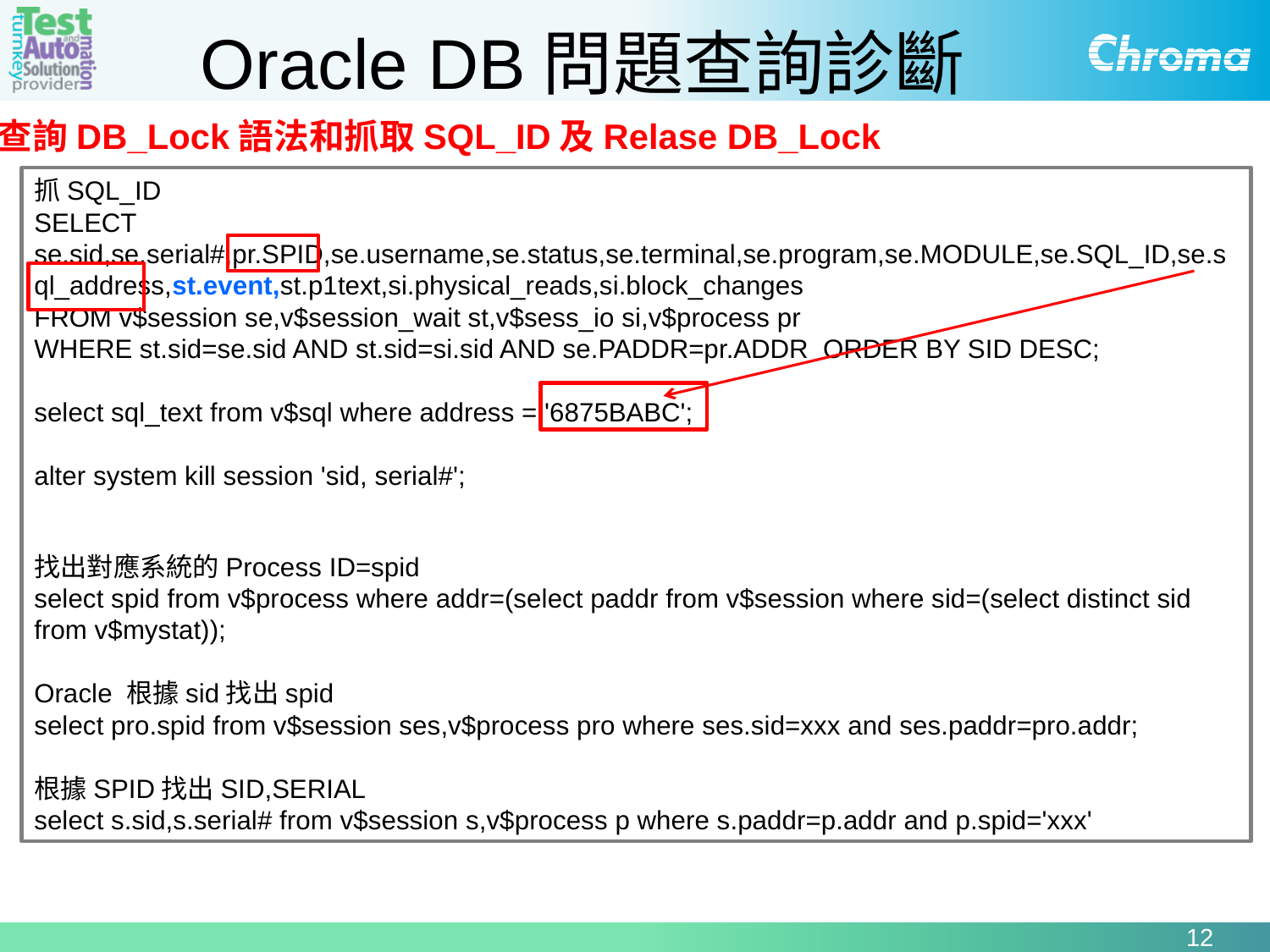

Oracle DB問題查詢診斷
 查詢DB_Lock語法和抓取SQL_ID及Relase DB_Lock
抓SQL_ID
SELECT se.sid,se.serial#,pr.SPID,se.username,se.status,se.terminal,se.program,se.MODULE,se.SQL_ID,se.sql_address,st.event,st.p1text,si.physical_reads,si.block_changes
FROM v$session se,v$session_wait st,v$sess_io si,v$process pr
WHERE st.sid=se.sid AND st.sid=si.sid AND se.PADDR=pr.ADDR  ORDER BY SID DESC;

select sql_text from v$sql where address = '6875BABC';

alter system kill session 'sid, serial#';

找出對應系統的Process ID=spid
select spid from v$process where addr=(select paddr from v$session where sid=(select distinct sid from v$mystat));

Oracle 根據sid找出spid
select pro.spid from v$session ses,v$process pro where ses.sid=xxx and ses.paddr=pro.addr;

根據SPID找出SID,SERIAL
select s.sid,s.serial# from v$session s,v$process p where s.paddr=p.addr and p.spid='xxx'